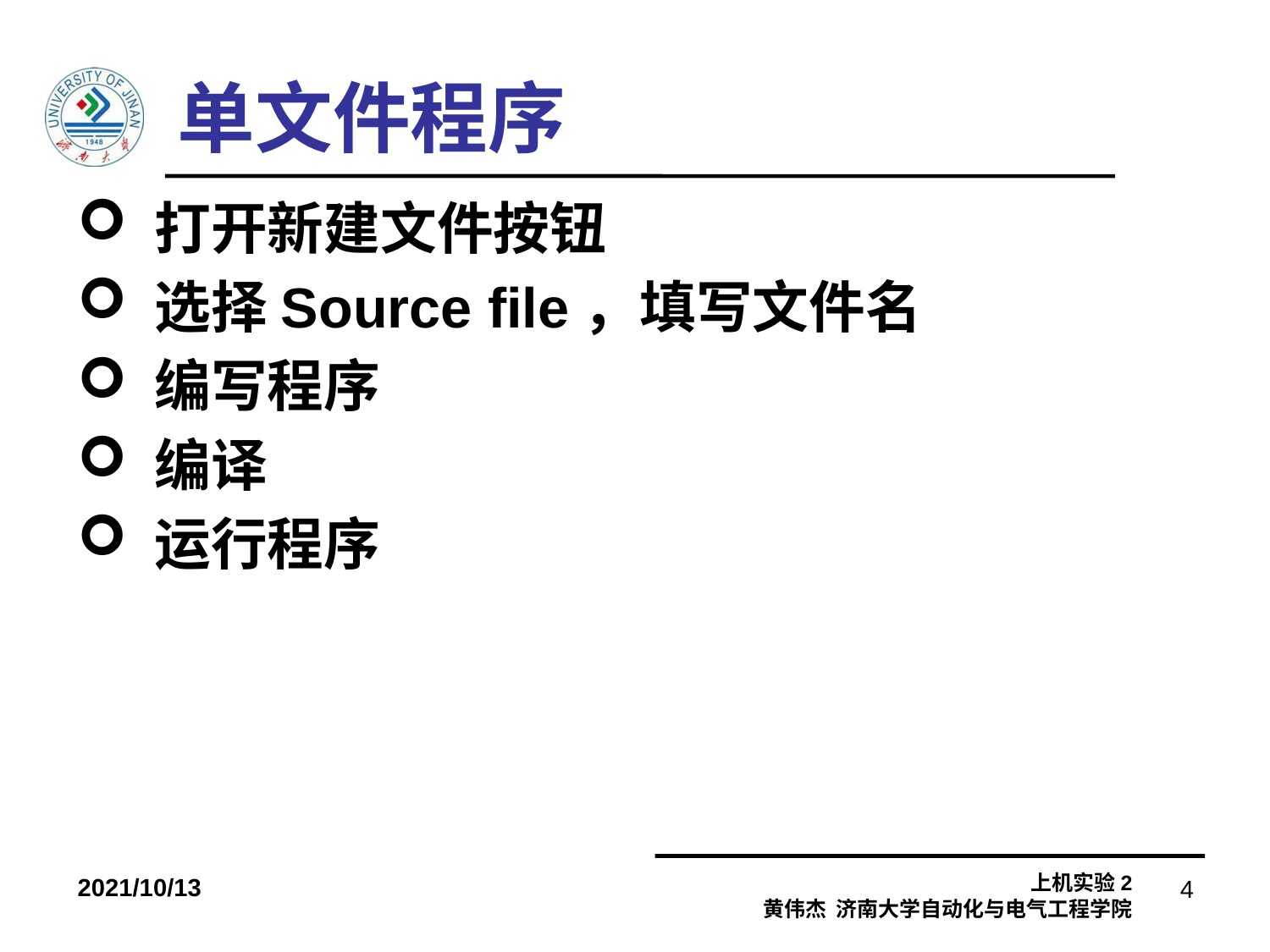

单文件程序
 打开新建文件按钮
 选择Source file，填写文件名
 编写程序
 编译
 运行程序
2021/10/13
4